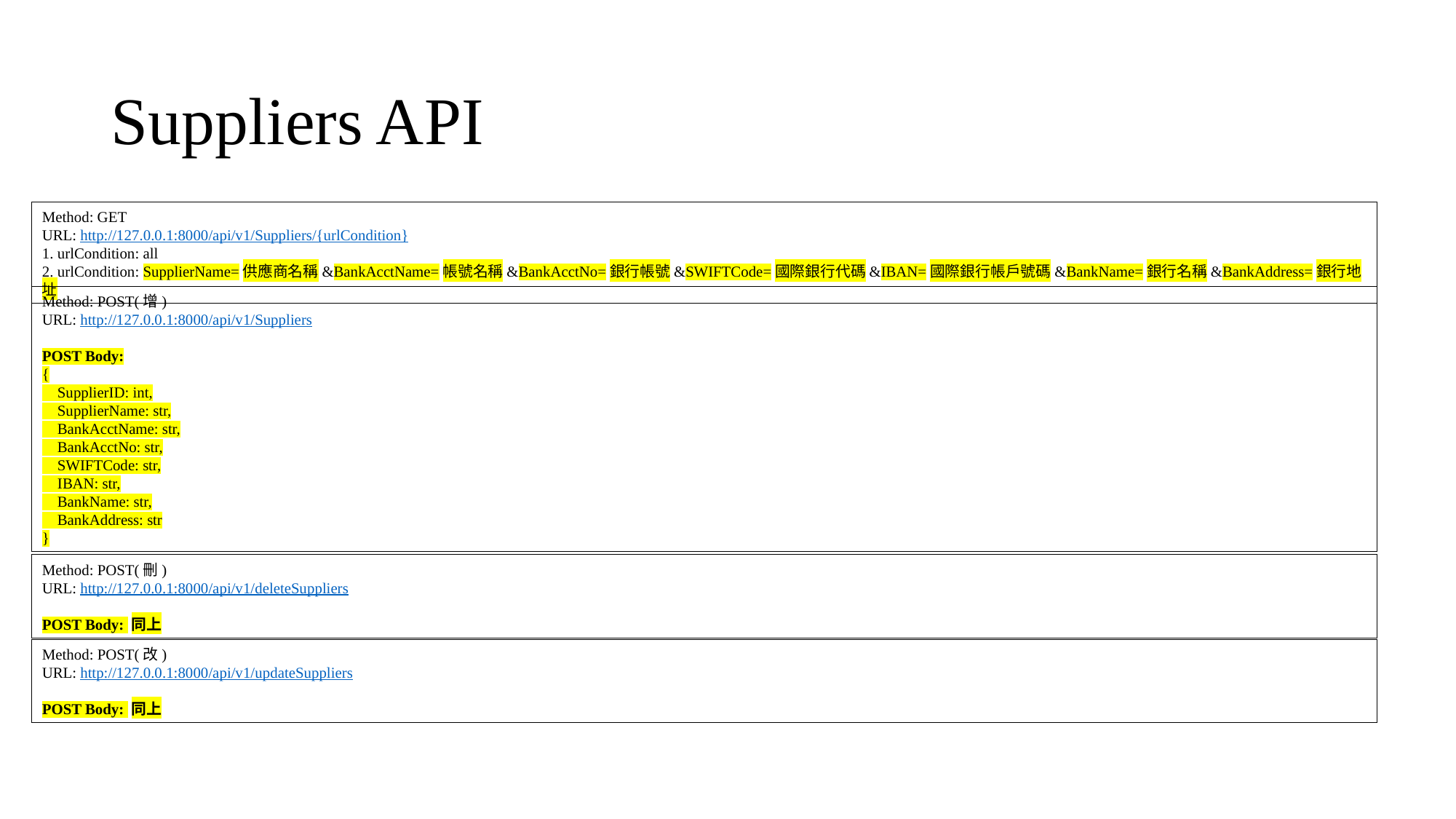

# Suppliers API
Method: GET
URL: http://127.0.0.1:8000/api/v1/Suppliers/{urlCondition}
1. urlCondition: all
2. urlCondition: SupplierName=供應商名稱&BankAcctName=帳號名稱&BankAcctNo=銀行帳號&SWIFTCode=國際銀行代碼&IBAN=國際銀行帳戶號碼&BankName=銀行名稱&BankAddress=銀行地址
Method: POST(增)
URL: http://127.0.0.1:8000/api/v1/Suppliers

POST Body:
{
    SupplierID: int,
    SupplierName: str,
    BankAcctName: str,
    BankAcctNo: str,
    SWIFTCode: str,
    IBAN: str,
    BankName: str,
    BankAddress: str
}
Method: POST(刪)
URL: http://127.0.0.1:8000/api/v1/deleteSuppliers

POST Body: 同上
Method: POST(改)
URL: http://127.0.0.1:8000/api/v1/updateSuppliers

POST Body: 同上